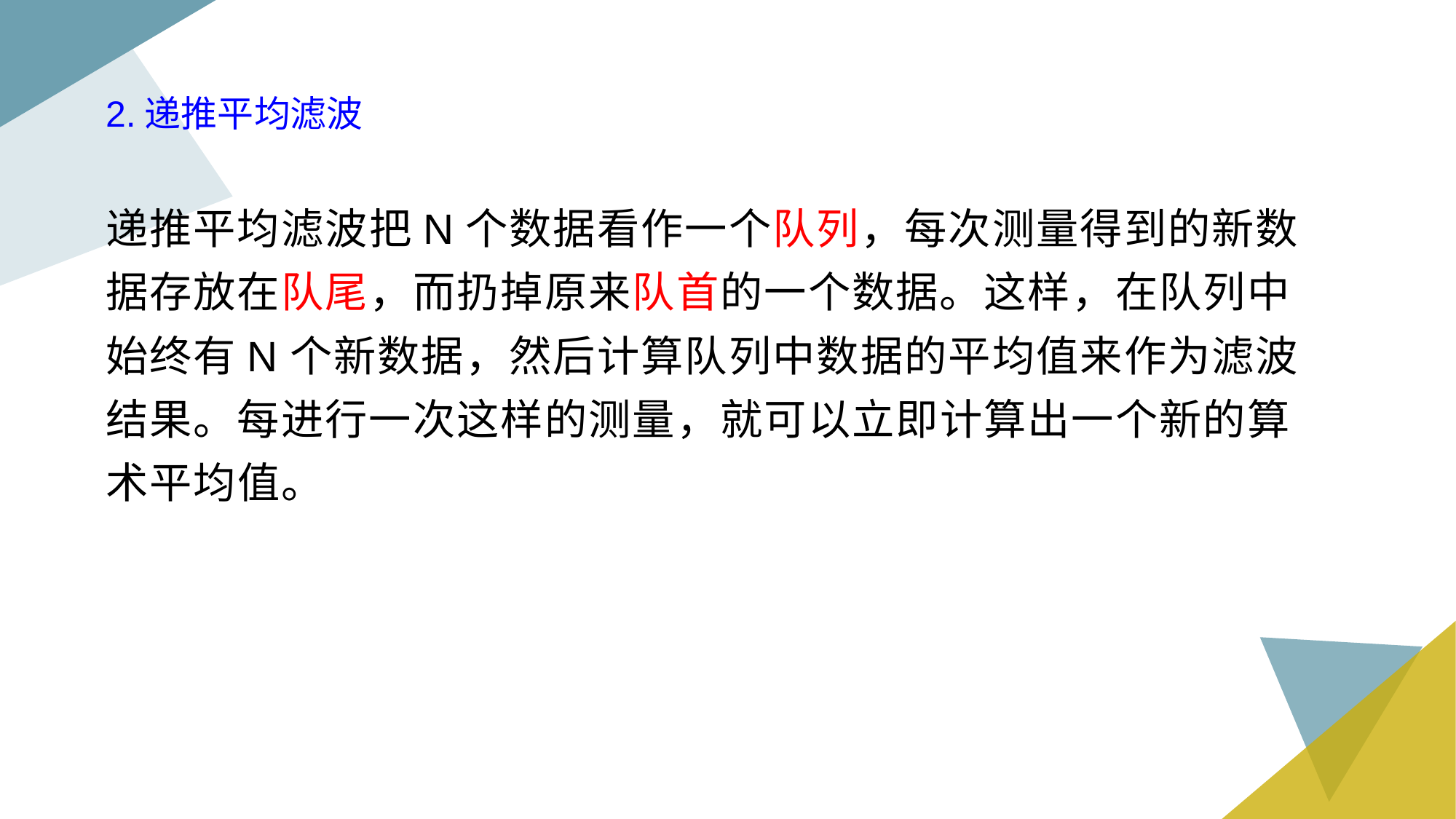

2.递推平均滤波

递推平均滤波把N个数据看作一个队列，每次测量得到的新数据存放在队尾，而扔掉原来队首的一个数据。这样，在队列中始终有N个新数据，然后计算队列中数据的平均值来作为滤波结果。每进行一次这样的测量，就可以立即计算出一个新的算术平均值。